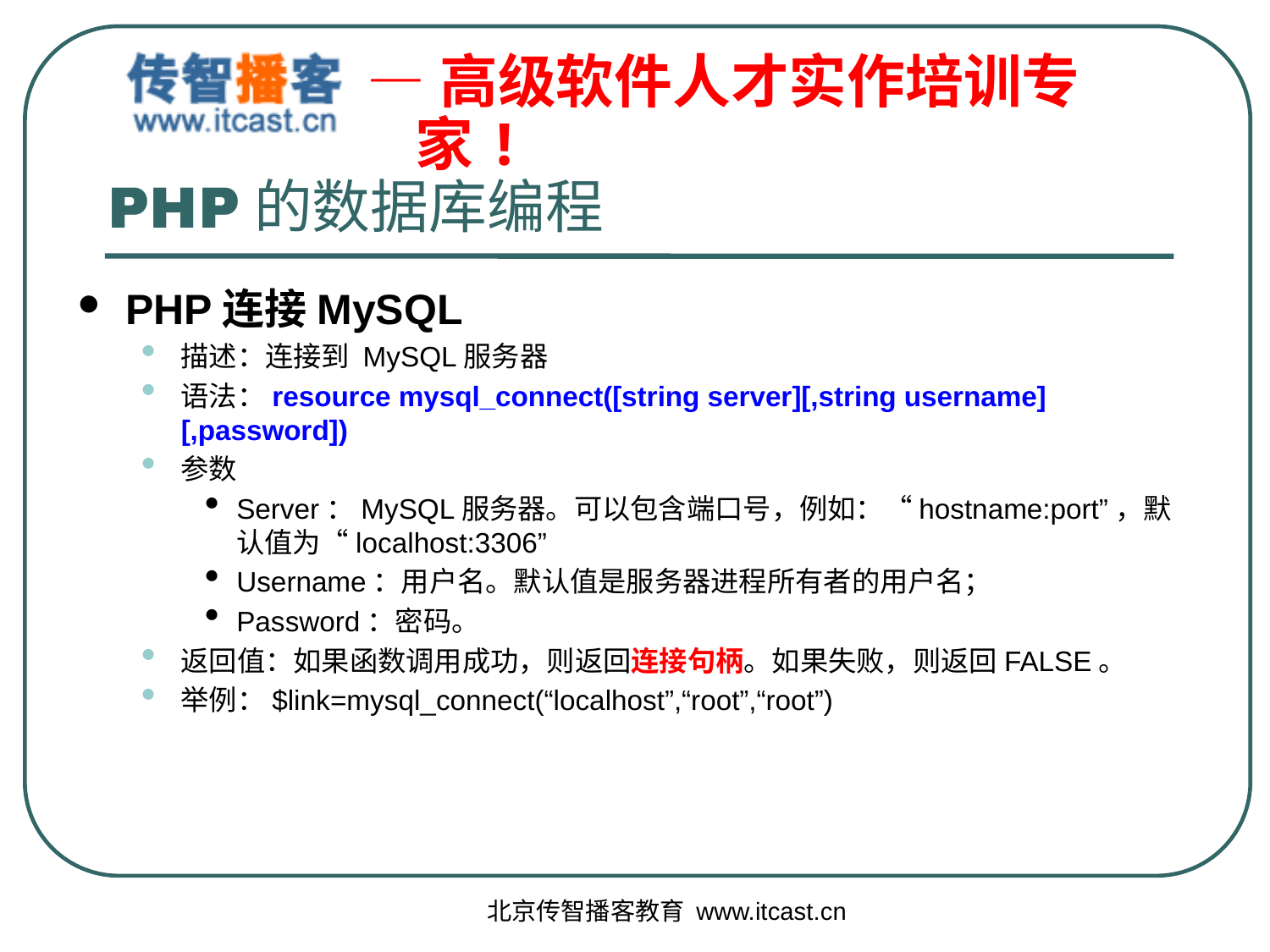

# PHP的数据库编程
PHP连接MySQL
描述：连接到 MySQL服务器
语法：resource mysql_connect([string server][,string username][,password])
参数
Server：MySQL服务器。可以包含端口号，例如：“hostname:port”，默认值为“localhost:3306”
Username：用户名。默认值是服务器进程所有者的用户名；
Password：密码。
返回值：如果函数调用成功，则返回连接句柄。如果失败，则返回FALSE。
举例：$link=mysql_connect(“localhost”,“root”,“root”)